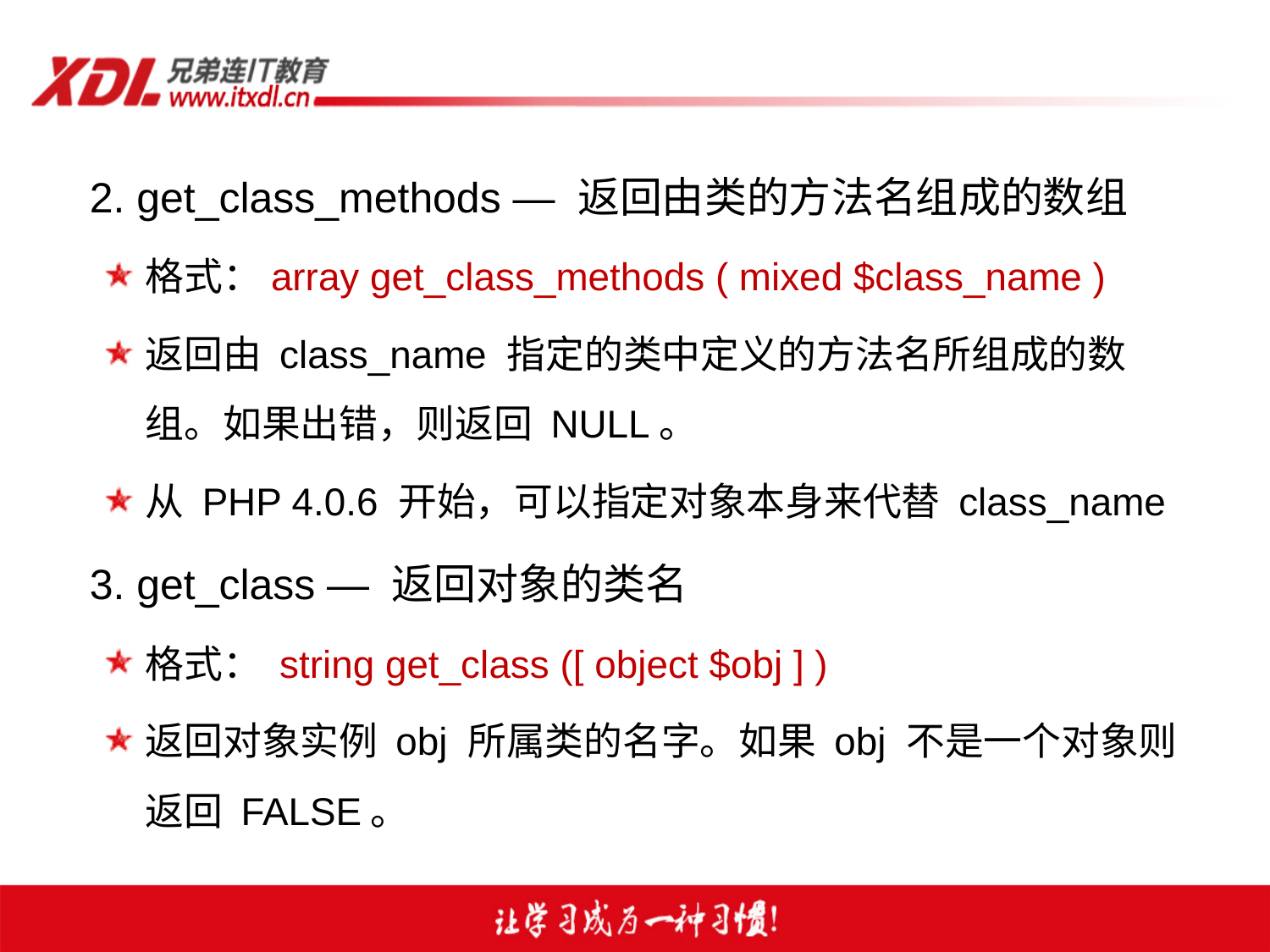

2. get_class_methods — 返回由类的方法名组成的数组
格式：array get_class_methods ( mixed $class_name )
返回由 class_name 指定的类中定义的方法名所组成的数组。如果出错，则返回 NULL。
从 PHP 4.0.6 开始，可以指定对象本身来代替 class_name
    3. get_class — 返回对象的类名
格式： string get_class ([ object $obj ] )
返回对象实例 obj 所属类的名字。如果 obj 不是一个对象则返回 FALSE。